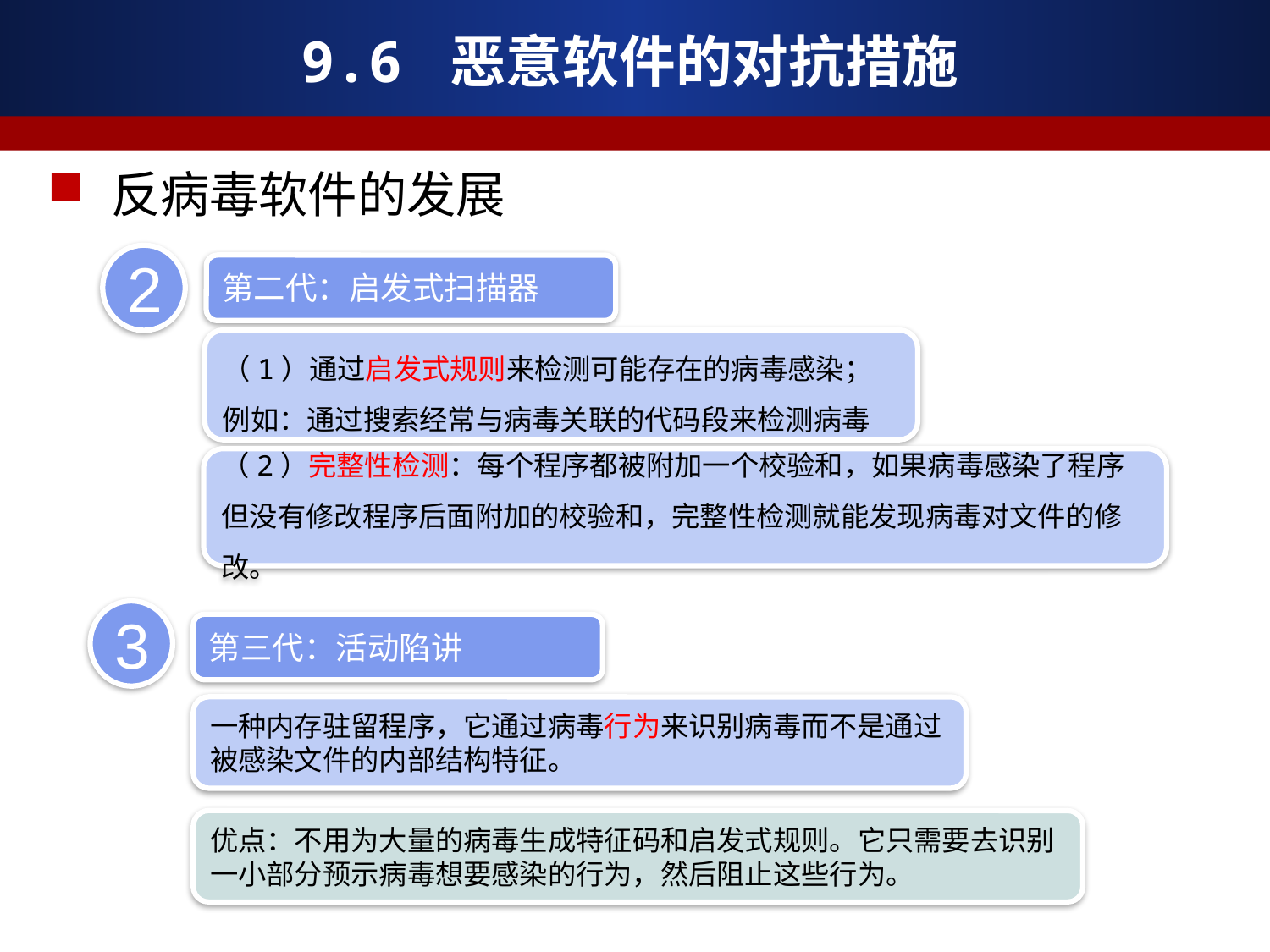

# 9.6 恶意软件的对抗措施
反病毒软件的发展
2
第二代：启发式扫描器
（1）通过启发式规则来检测可能存在的病毒感染；
例如：通过搜索经常与病毒关联的代码段来检测病毒
（2）完整性检测：每个程序都被附加一个校验和，如果病毒感染了程序但没有修改程序后面附加的校验和，完整性检测就能发现病毒对文件的修改。
3
第三代：活动陷讲
一种内存驻留程序，它通过病毒行为来识别病毒而不是通过被感染文件的内部结构特征。
优点：不用为大量的病毒生成特征码和启发式规则。它只需要去识别一小部分预示病毒想要感染的行为，然后阻止这些行为。
56